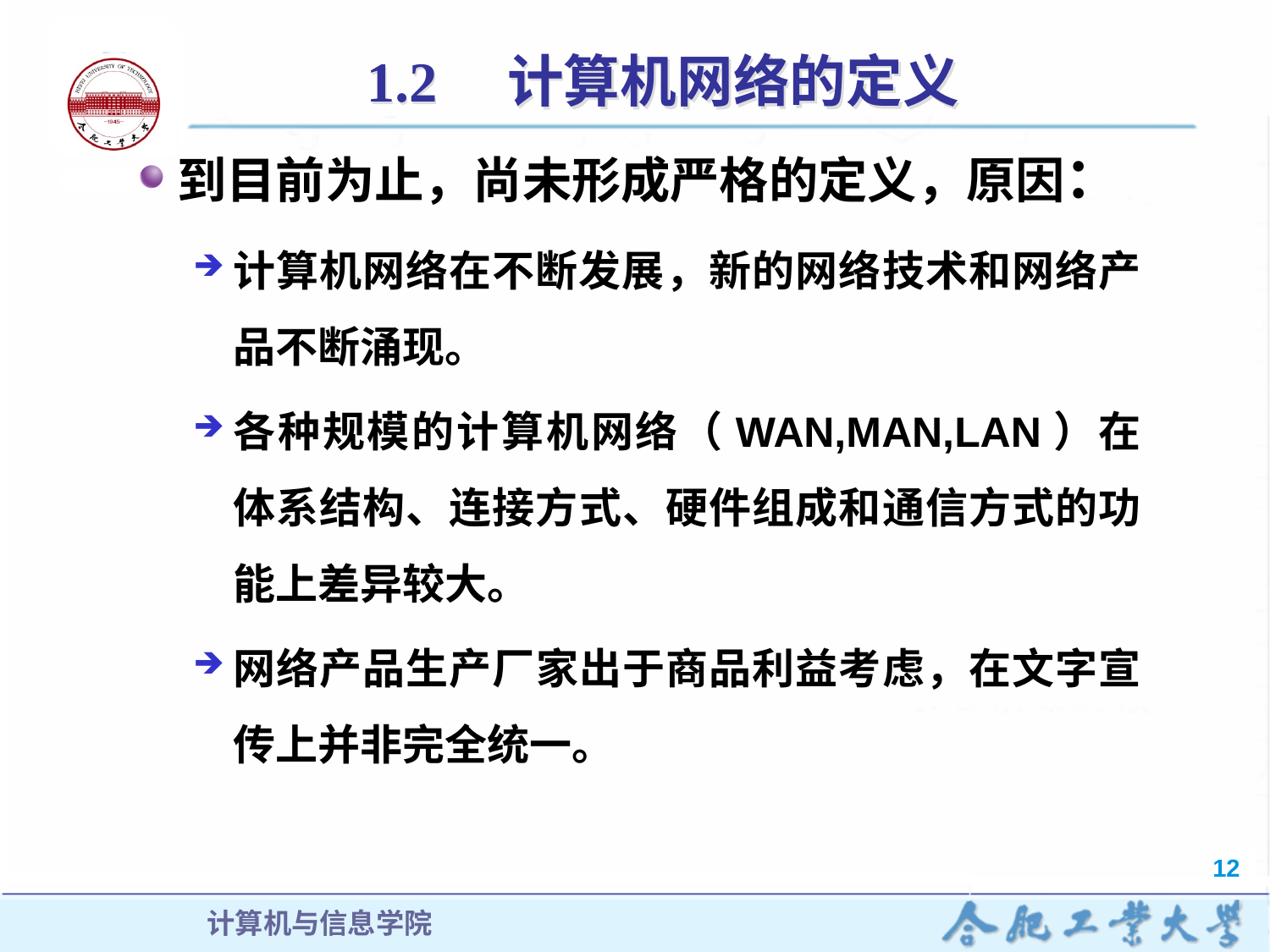

# 1.2　计算机网络的定义
到目前为止，尚未形成严格的定义，原因：
计算机网络在不断发展，新的网络技术和网络产品不断涌现。
各种规模的计算机网络（WAN,MAN,LAN）在体系结构、连接方式、硬件组成和通信方式的功能上差异较大。
网络产品生产厂家出于商品利益考虑，在文字宣传上并非完全统一。